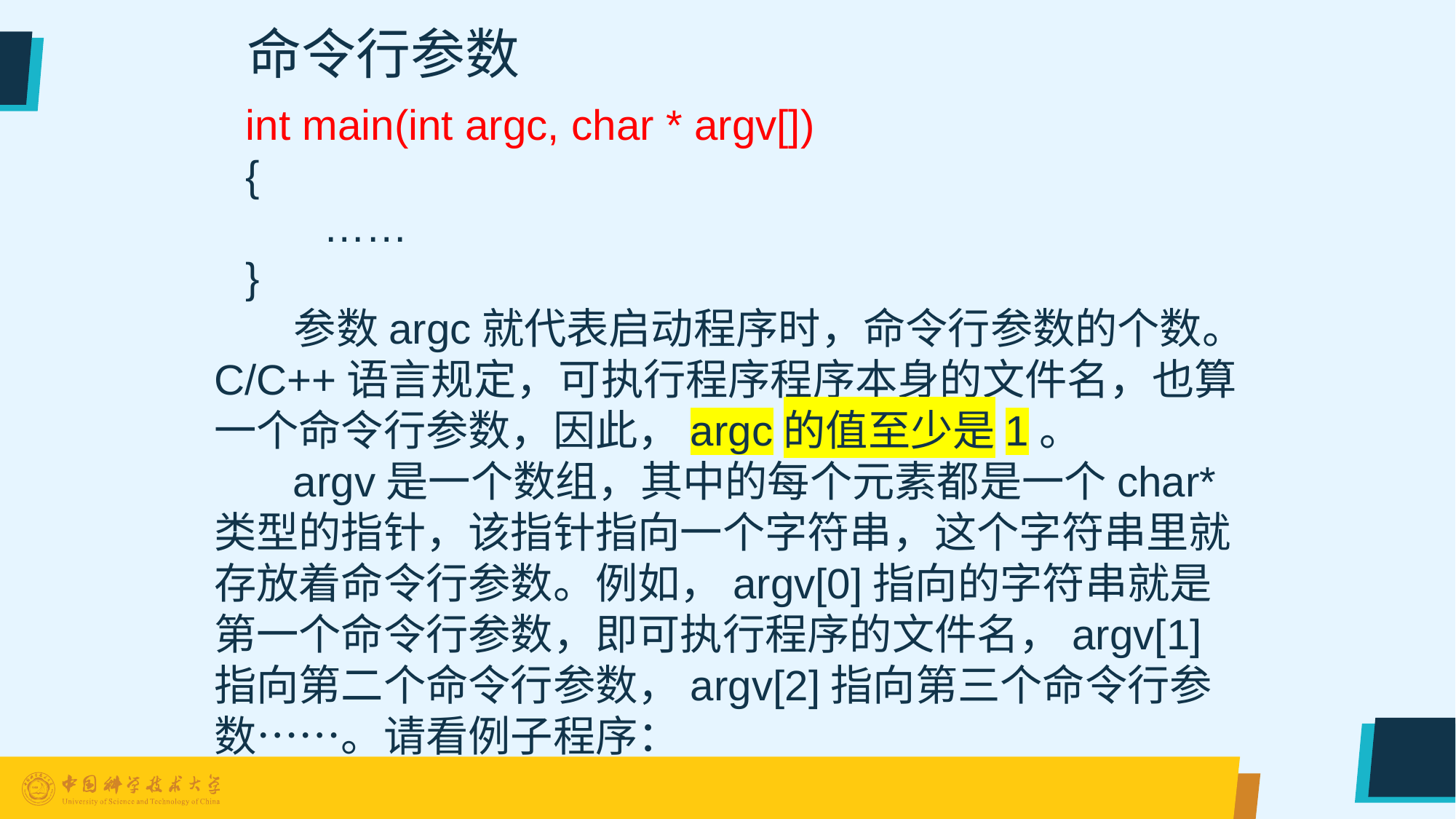

# 命令行参数
int main(int argc, char * argv[])
{
	……
}
    参数argc就代表启动程序时，命令行参数的个数。C/C++语言规定，可执行程序程序本身的文件名，也算一个命令行参数，因此，argc的值至少是1。
    argv是一个数组，其中的每个元素都是一个char* 类型的指针，该指针指向一个字符串，这个字符串里就存放着命令行参数。例如，argv[0]指向的字符串就是第一个命令行参数，即可执行程序的文件名，argv[1]指向第二个命令行参数，argv[2]指向第三个命令行参数……。请看例子程序：